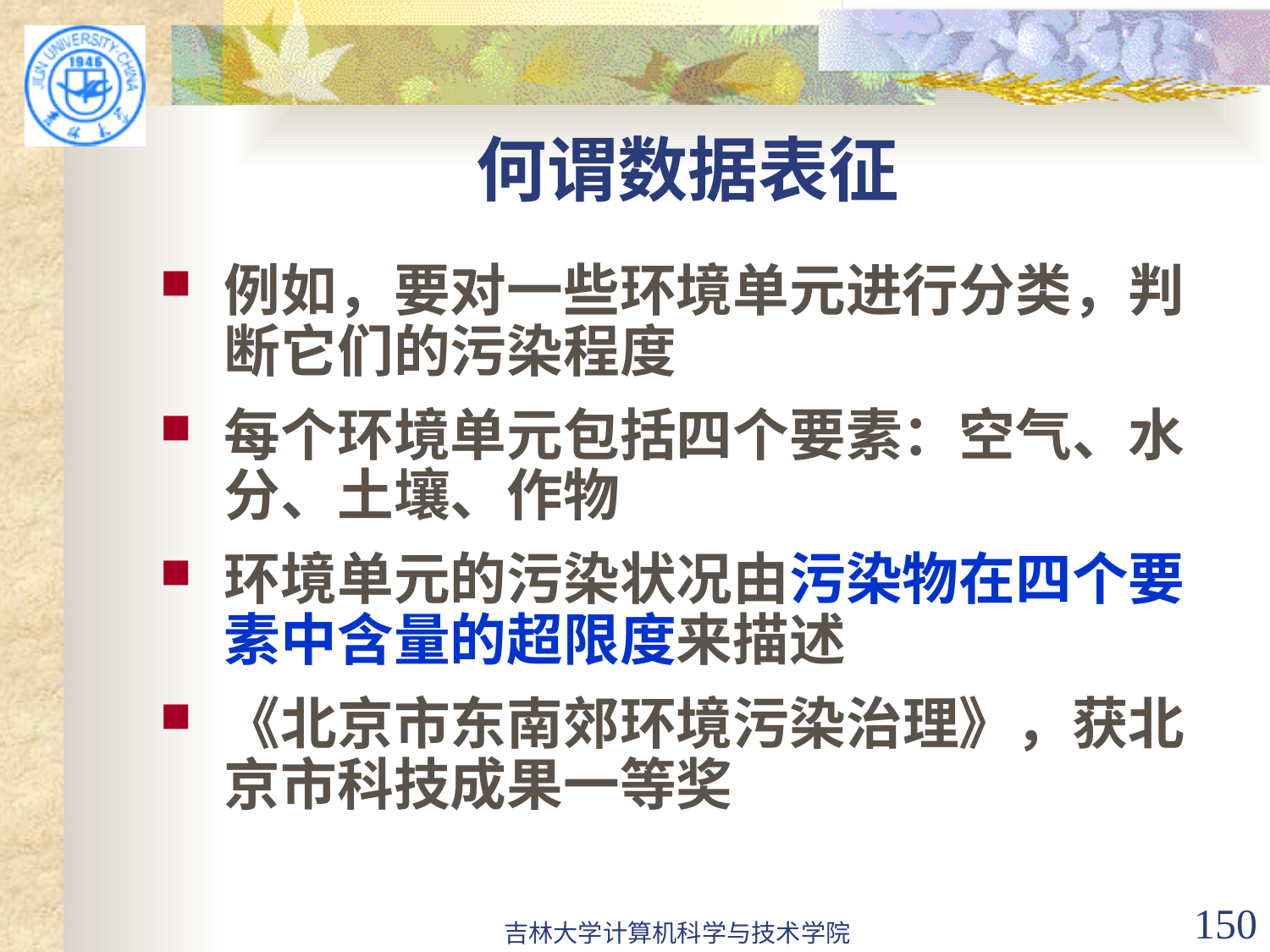

# 何谓数据表征
例如，要对一些环境单元进行分类，判断它们的污染程度
每个环境单元包括四个要素：空气、水分、土壤、作物
环境单元的污染状况由污染物在四个要素中含量的超限度来描述
《北京市东南郊环境污染治理》，获北京市科技成果一等奖
吉林大学计算机科学与技术学院
150